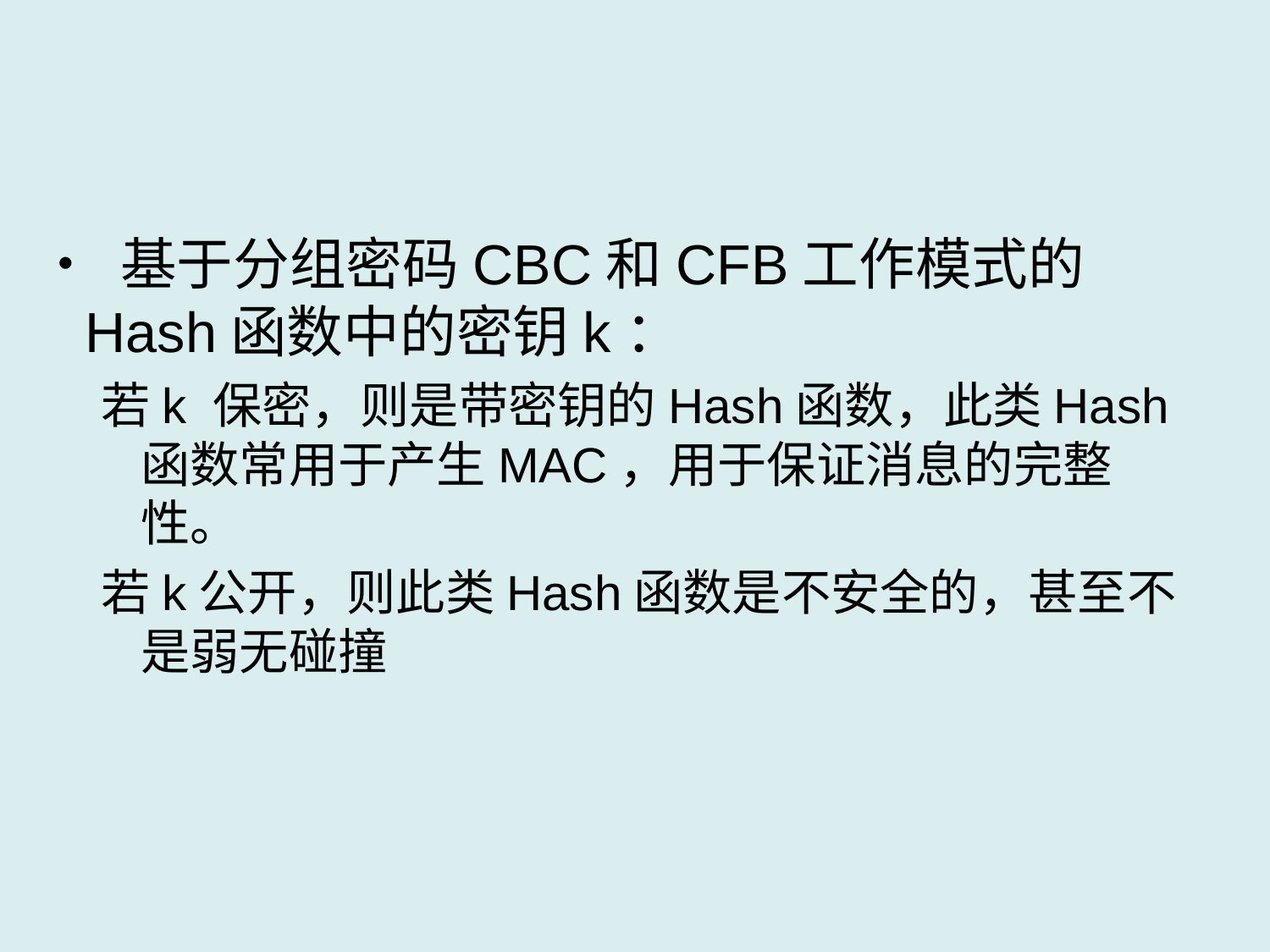

• 基于分组密码CBC和CFB工作模式的Hash函数中的密钥k：
若k 保密，则是带密钥的Hash函数，此类Hash 函数常用于产生MAC，用于保证消息的完整性。
若k公开，则此类Hash函数是不安全的，甚至不是弱无碰撞